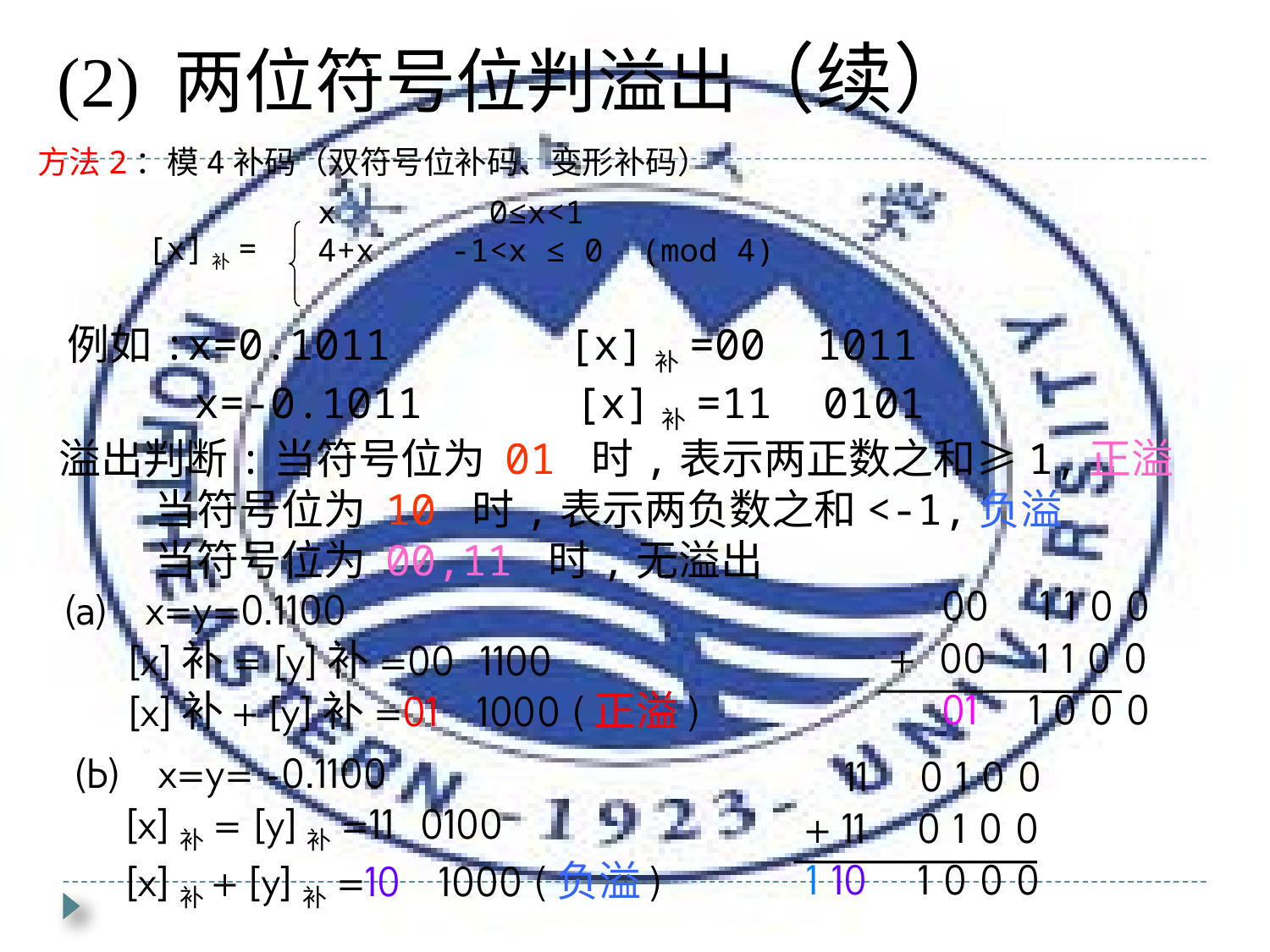

(2) 两位符号位判溢出（续）
方法2：模4补码（双符号位补码、变形补码）
x        0≤x<1
4+x    -1<x ≤ 0  (mod 4)

[x]补=
例如:x=0.1011       [x]补=00  1011
     x=-0.1011      [x]补=11  0101
溢出判断:当符号位为 01 时,表示两正数之和≥1,正溢
         当符号位为 10 时,表示两负数之和<-1,负溢
         当符号位为 00,11 时,无溢出
(a)   x=y=0.1100
     [x]补= [y]补=00  1100
     [x]补+ [y]补=01   1000 (正溢)
    00    1 1 0 0
+  00    1 1 0 0
    01    1 0 0 0

(b)   x=y= -0.1100
    [x]补= [y]补=11  0100
    [x]补+ [y]补=10   1000 (负溢)
   11    0 1 0 0
+ 11    0 1 0 0
1 10    1 0 0 0